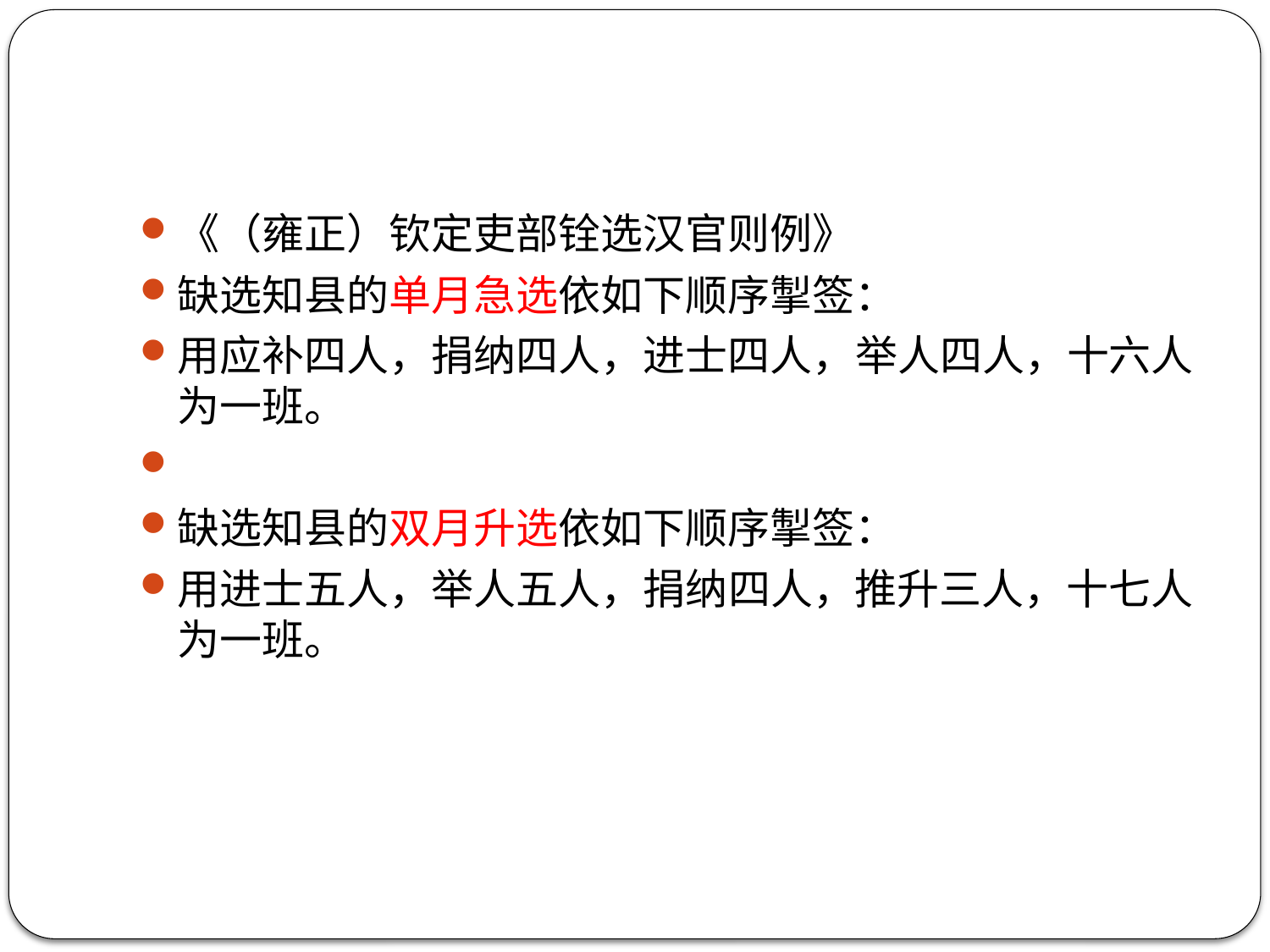

#
《（雍正）钦定吏部铨选汉官则例》
缺选知县的单月急选依如下顺序掣签：
用应补四人，捐纳四人，进士四人，举人四人，十六人为一班。

缺选知县的双月升选依如下顺序掣签：
用进士五人，举人五人，捐纳四人，推升三人，十七人为一班。